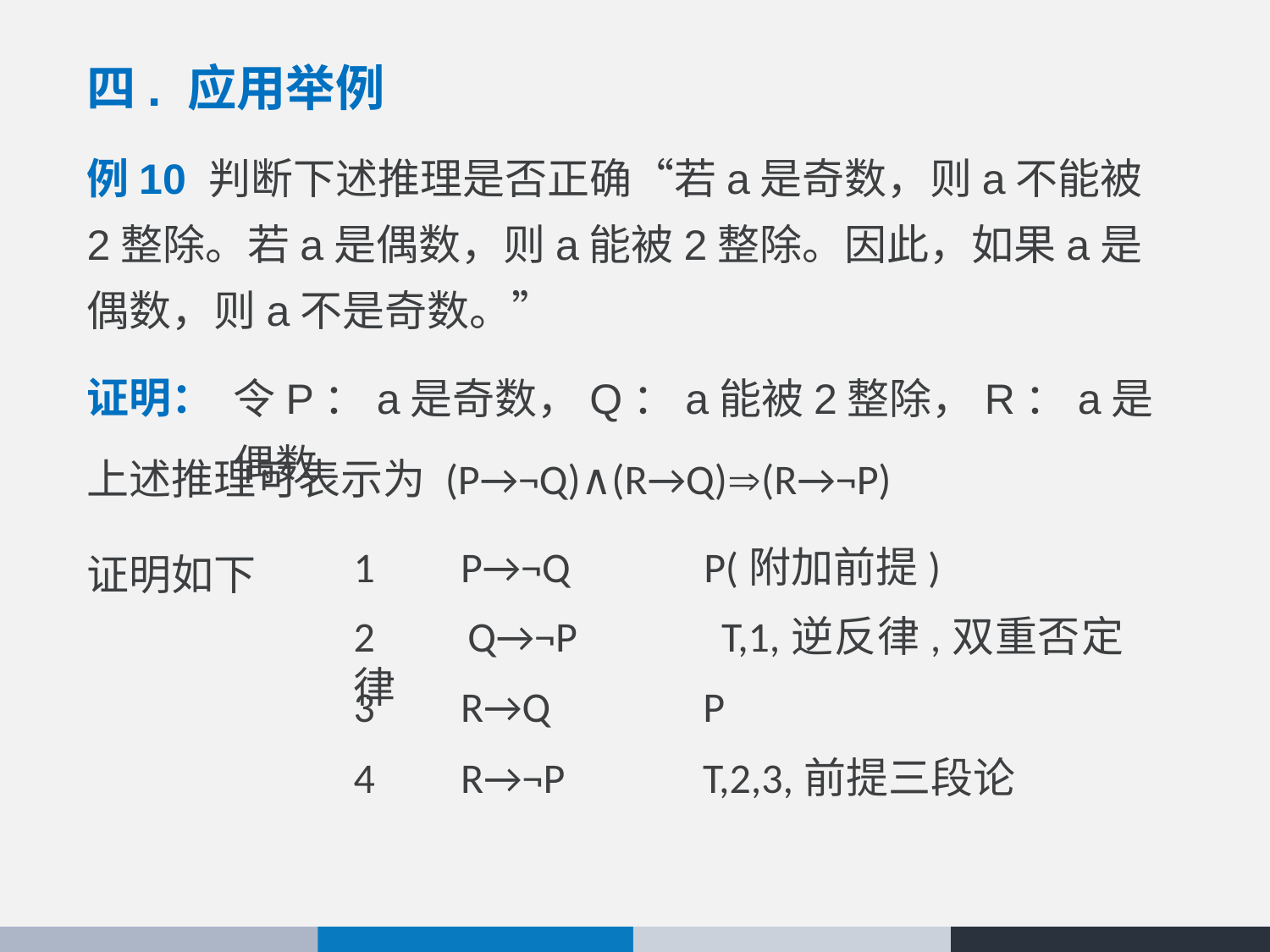

四. 应用举例
例10 判断下述推理是否正确“若a是奇数，则a不能被2整除。若a是偶数，则a能被2整除。因此，如果a是偶数，则a不是奇数。”
证明：
令P：a是奇数，Q：a能被2整除，R：a是偶数
上述推理可表示为 (P→¬Q)∧(R→Q)⇒(R→¬P)
证明如下
1         P→¬Q              P(附加前提)
2         Q→¬P              T,1,逆反律,双重否定律
3         R→Q                P
4         R→¬P 	          T,2,3,前提三段论